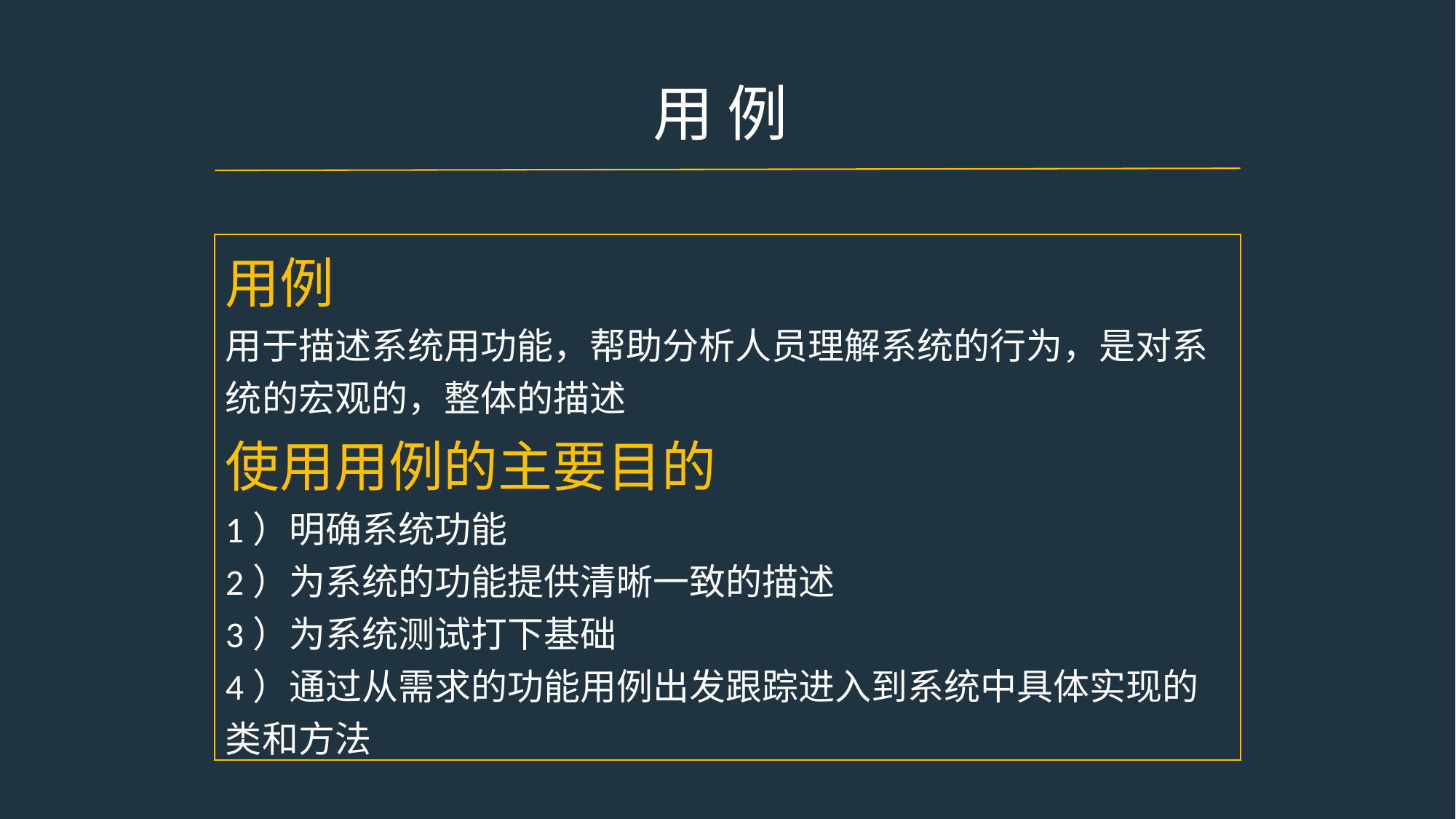

用 例
用例
用于描述系统用功能，帮助分析人员理解系统的行为，是对系统的宏观的，整体的描述
使用用例的主要目的
1）明确系统功能
2）为系统的功能提供清晰一致的描述
3）为系统测试打下基础
4）通过从需求的功能用例出发跟踪进入到系统中具体实现的类和方法